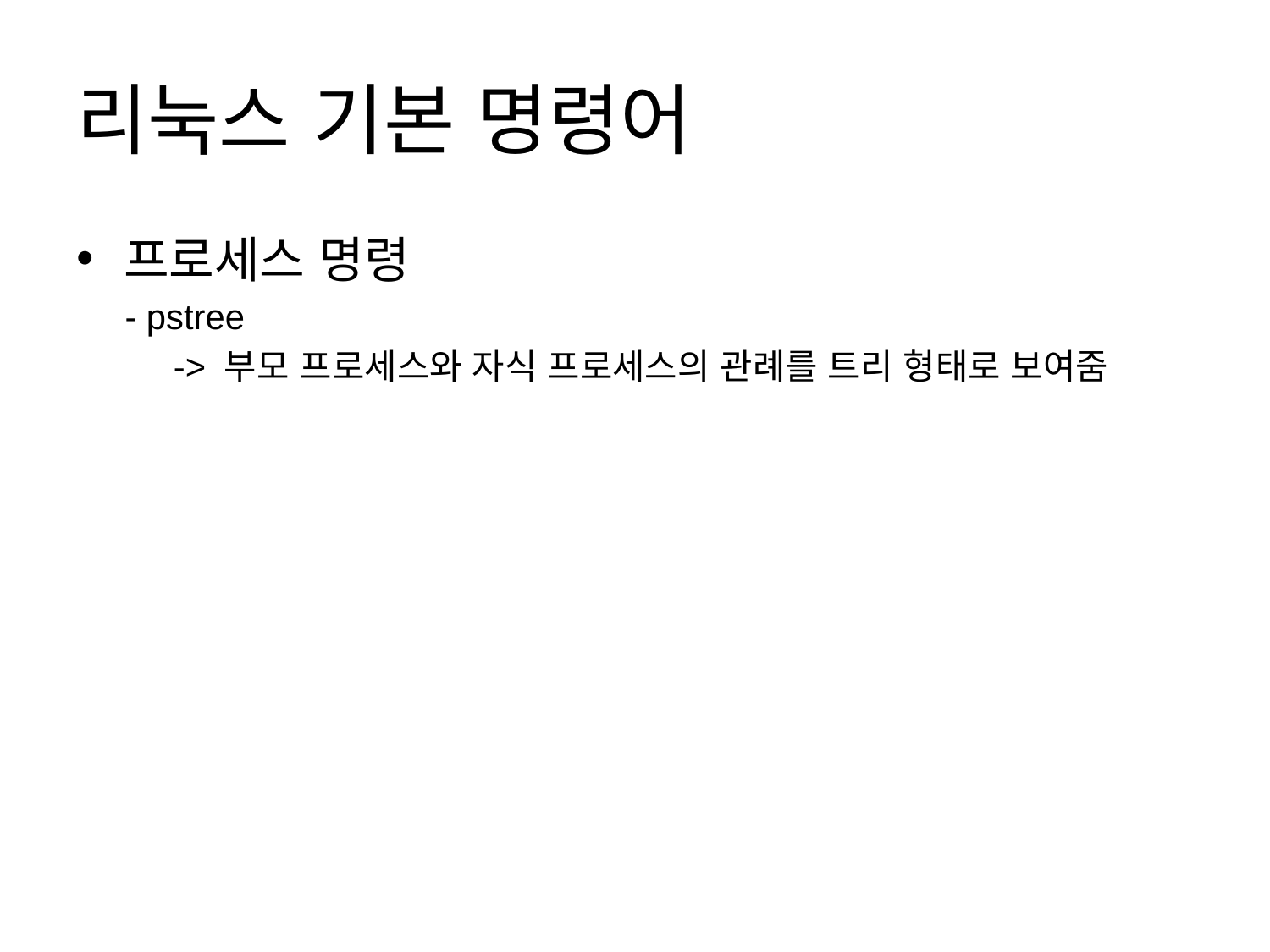

# 리눅스 기본 명령어
프로세스 명령
     - pstree
          -> 부모 프로세스와 자식 프로세스의 관례를 트리 형태로 보여줌